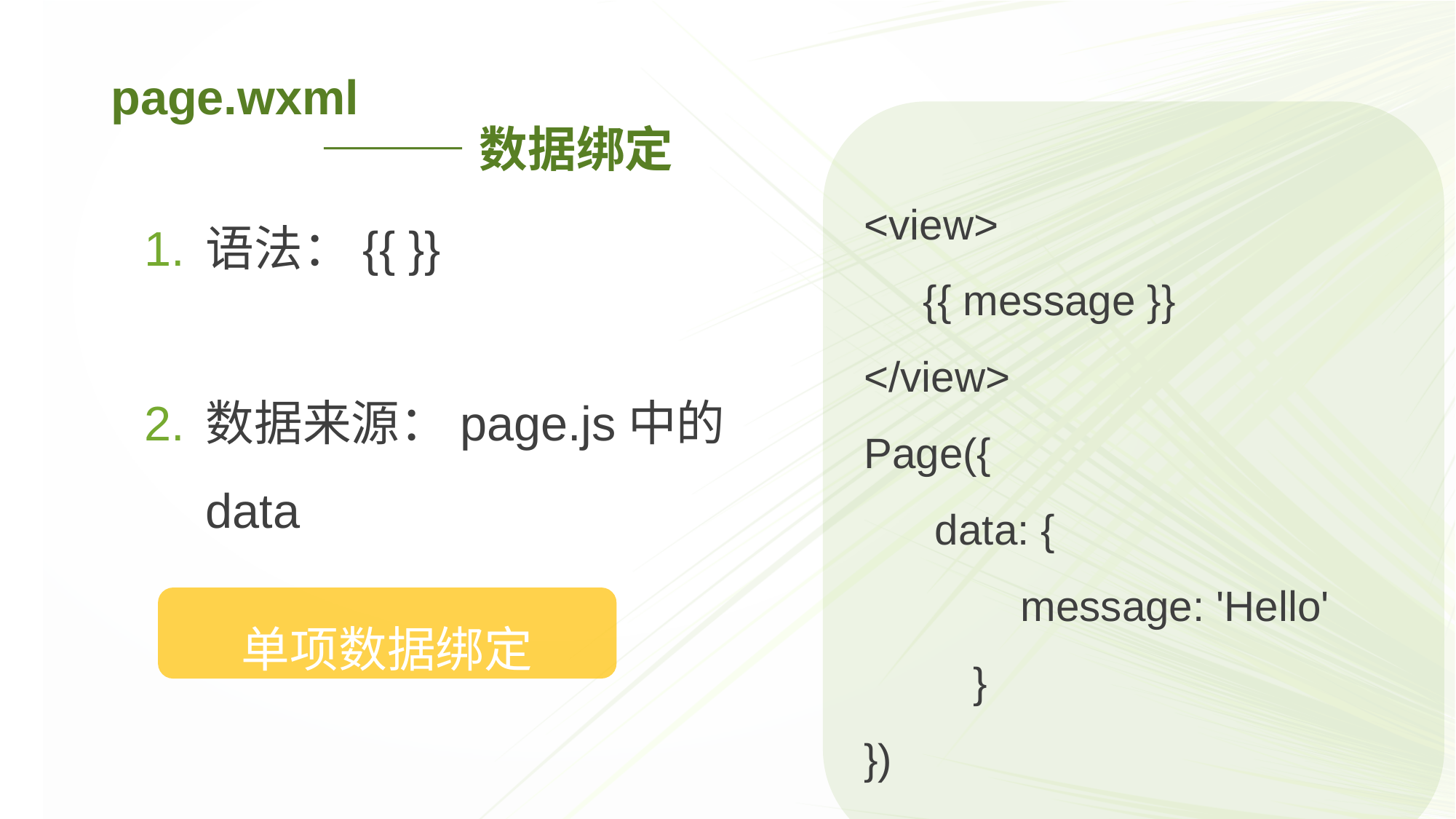

page.wxml
                   ———数据绑定
<view>
     {{ message }}
</view>
Page({
      data: {
    message: 'Hello'
}
})
语法：{{ }}

数据来源：page.js中的data

单项数据绑定